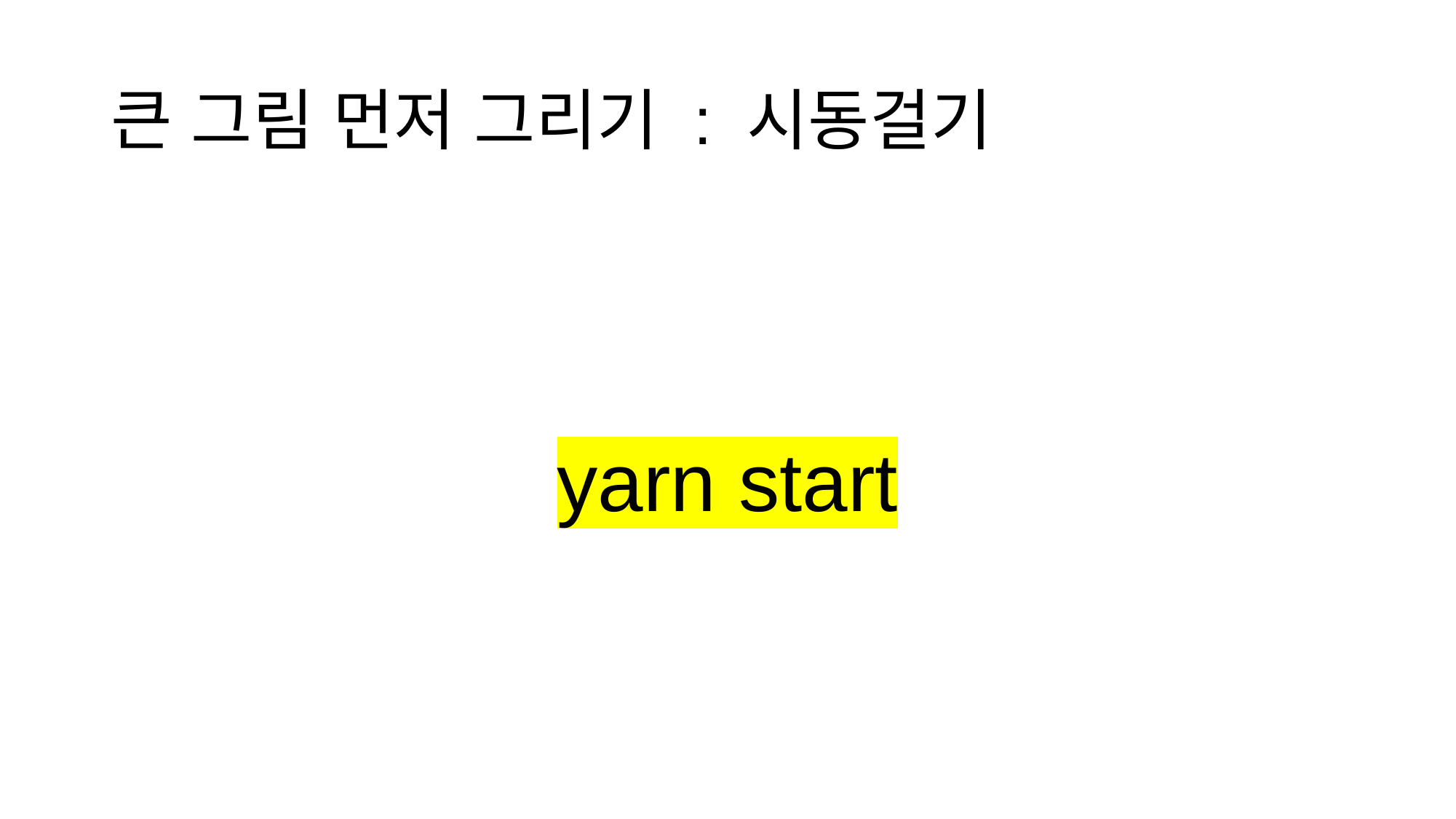

# 큰 그림 먼저 그리기 : 시동걸기

yarn start